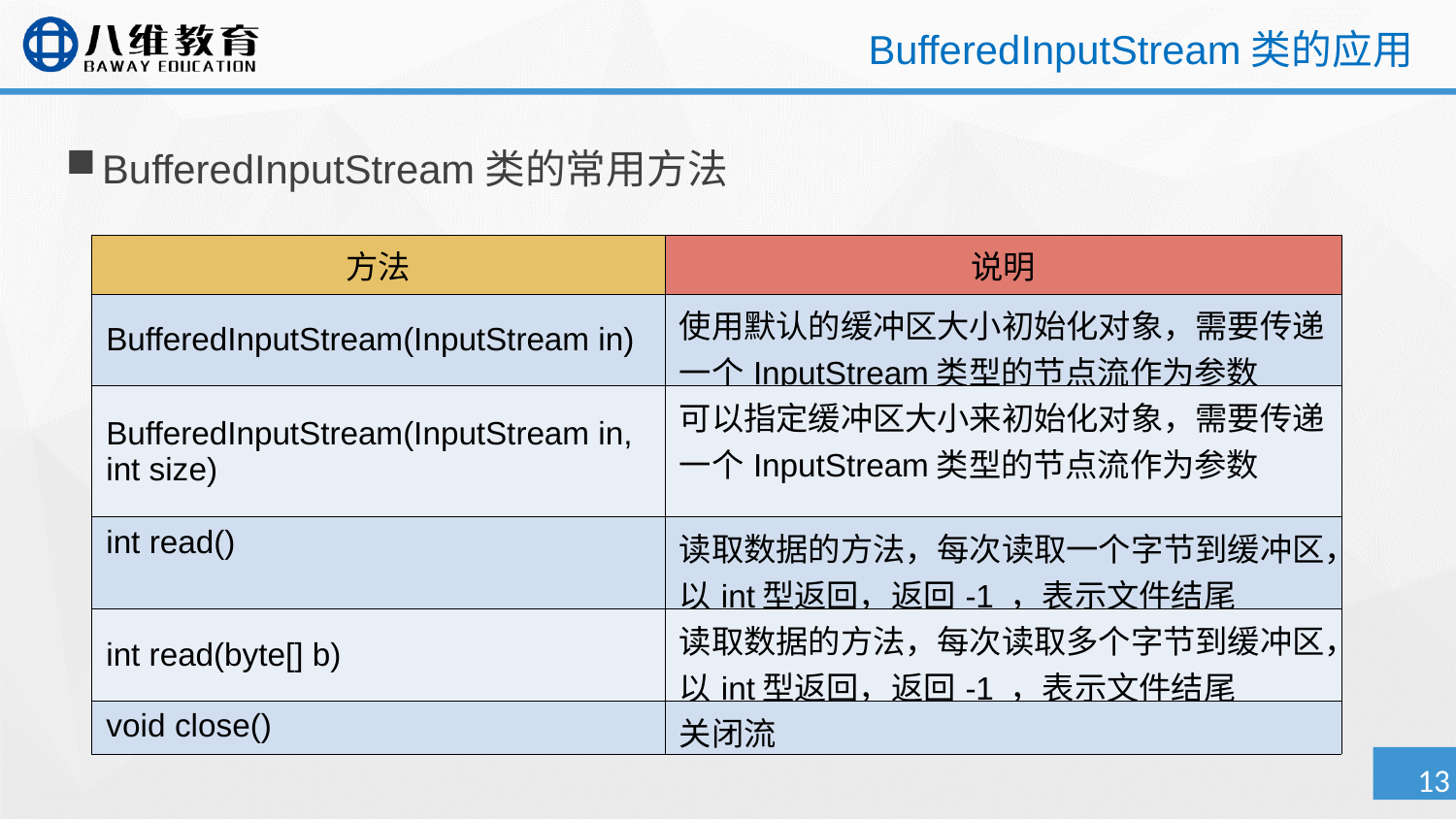

# BufferedInputStream类的应用
BufferedInputStream类的常用方法
| 方法 | 说明 |
| --- | --- |
| BufferedInputStream(InputStream in) | 使用默认的缓冲区大小初始化对象，需要传递一个InputStream类型的节点流作为参数 |
| BufferedInputStream(InputStream in, int size) | 可以指定缓冲区大小来初始化对象，需要传递一个InputStream类型的节点流作为参数 |
| int read() | 读取数据的方法，每次读取一个字节到缓冲区，以int型返回，返回-1 ，表示文件结尾 |
| int read(byte[] b) | 读取数据的方法，每次读取多个字节到缓冲区，以int型返回，返回-1 ，表示文件结尾 |
| void close() | 关闭流 |